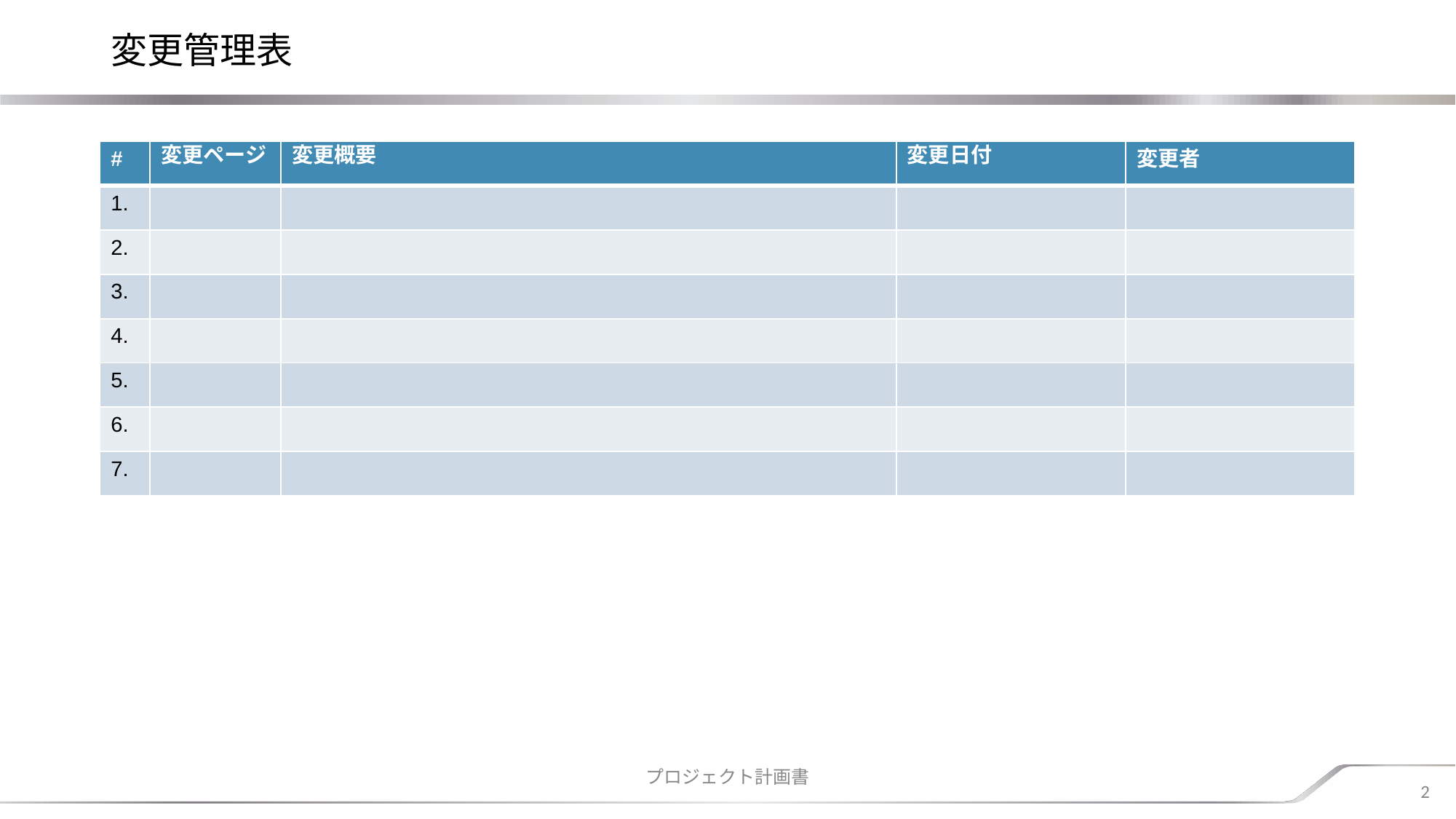

# 変更管理表
| # | 変更ページ | 変更概要 | 変更日付 | 変更者 |
| --- | --- | --- | --- | --- |
| 1. |  |  |  |  |
| 2. |  |  |  |  |
| 3. |  |  |  |  |
| 4. |  |  |  |  |
| 5. |  |  |  |  |
| 6. |  |  |  |  |
| 7. |  |  |  |  |
プロジェクト計画書
2